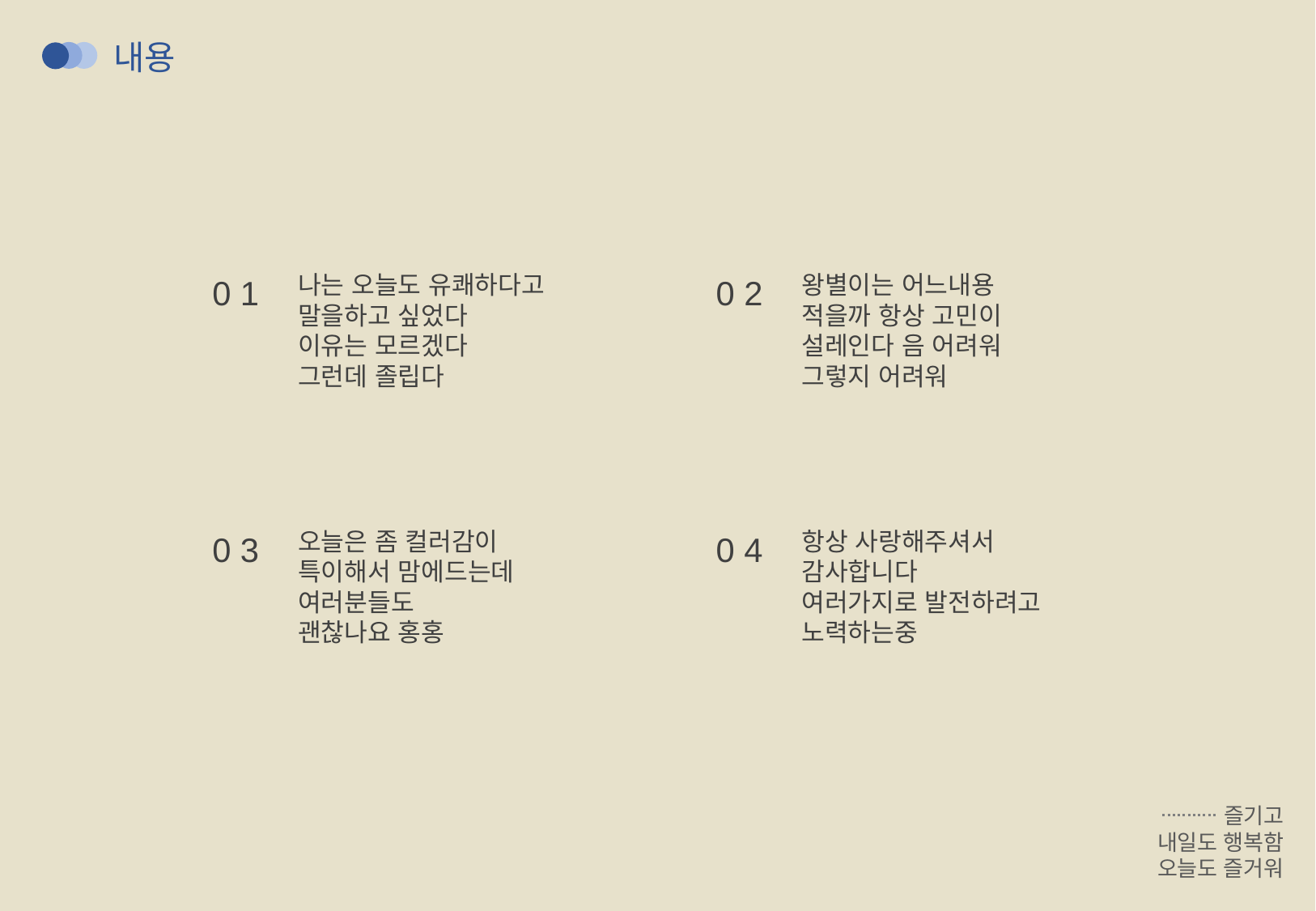

내용

0 1
나는 오늘도 유쾌하다고
말을하고 싶었다
이유는 모르겠다
그런데 졸립다
0 2
왕별이는 어느내용
적을까 항상 고민이
설레인다 음 어려워
그렇지 어려워
0 3
오늘은 좀 컬러감이
특이해서 맘에드는데
여러분들도
괜찮나요 홍홍
0 4
항상 사랑해주셔서
감사합니다
여러가지로 발전하려고
노력하는중
즐기고
내일도 행복함
오늘도 즐거워